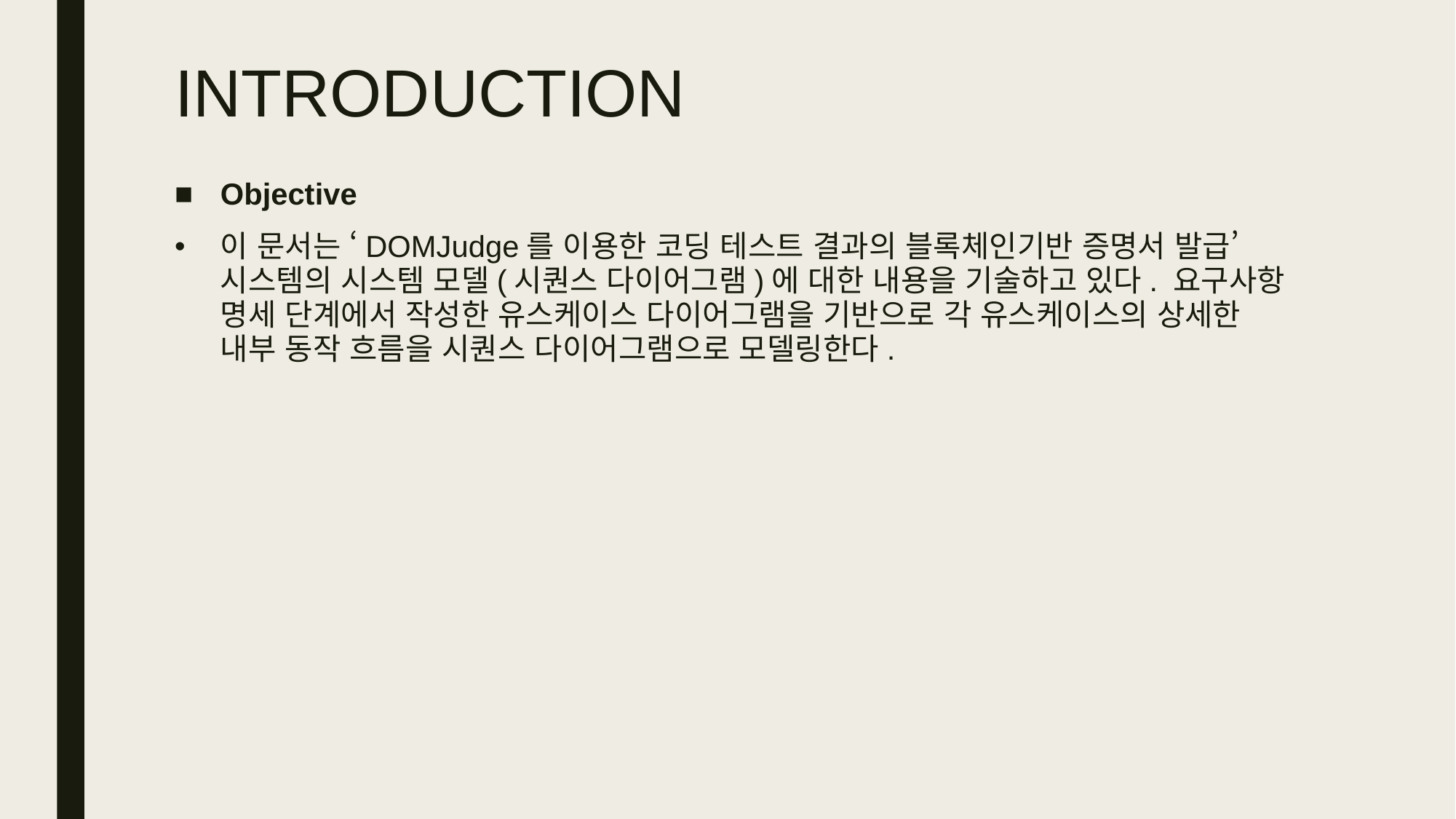

# INTRODUCTION
Objective
이 문서는 ‘DOMJudge를 이용한 코딩 테스트 결과의 블록체인기반 증명서 발급’ 시스템의 시스템 모델(시퀀스 다이어그램)에 대한 내용을 기술하고 있다. 요구사항 명세 단계에서 작성한 유스케이스 다이어그램을 기반으로 각 유스케이스의 상세한 내부 동작 흐름을 시퀀스 다이어그램으로 모델링한다.